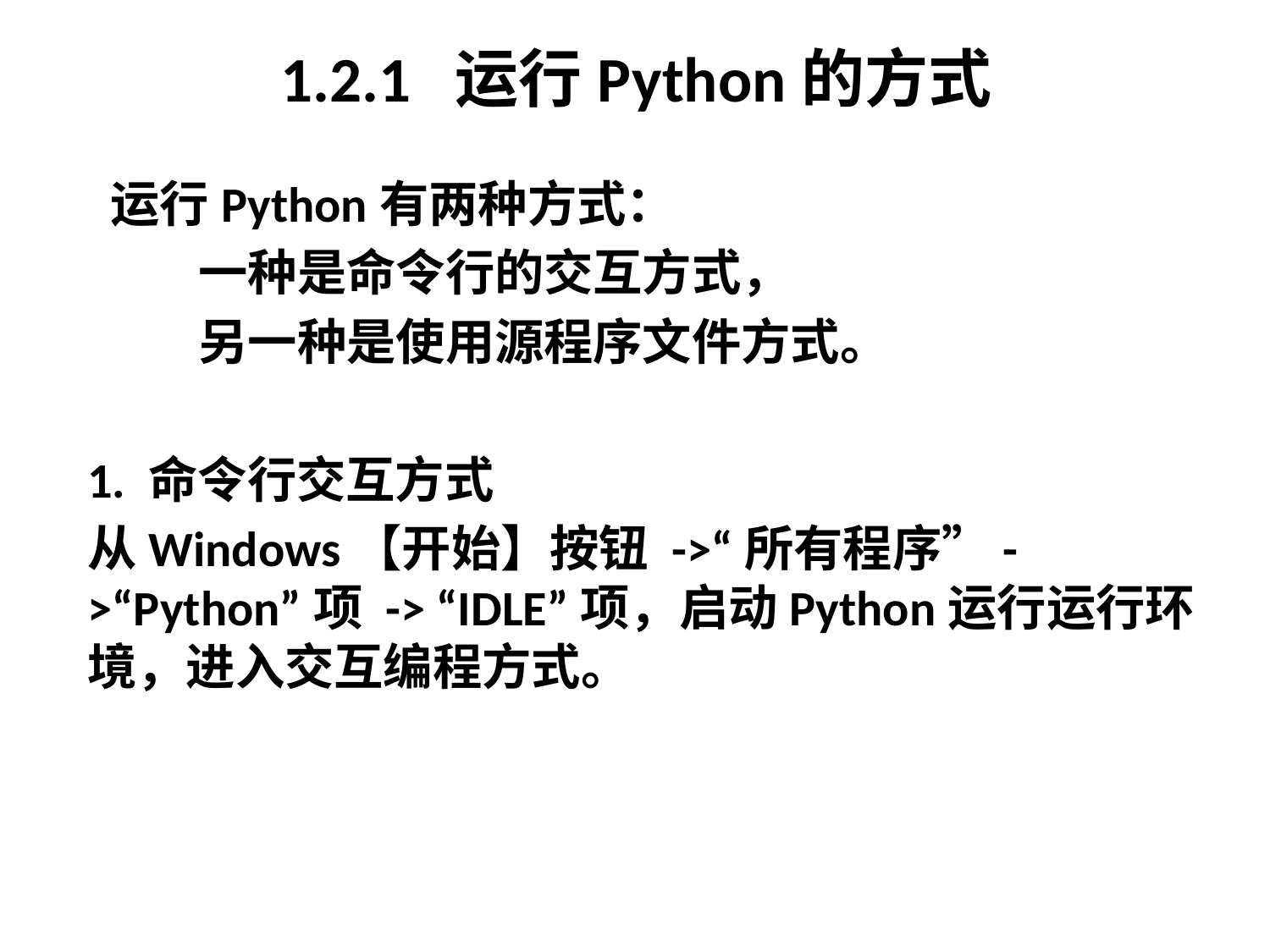

# 1.2.1  运行Python的方式
 运行Python有两种方式：
一种是命令行的交互方式，
另一种是使用源程序文件方式。

1. 命令行交互方式
从Windows【开始】按钮 ->“所有程序”->“Python”项 -> “IDLE”项，启动Python运行运行环境，进入交互编程方式。